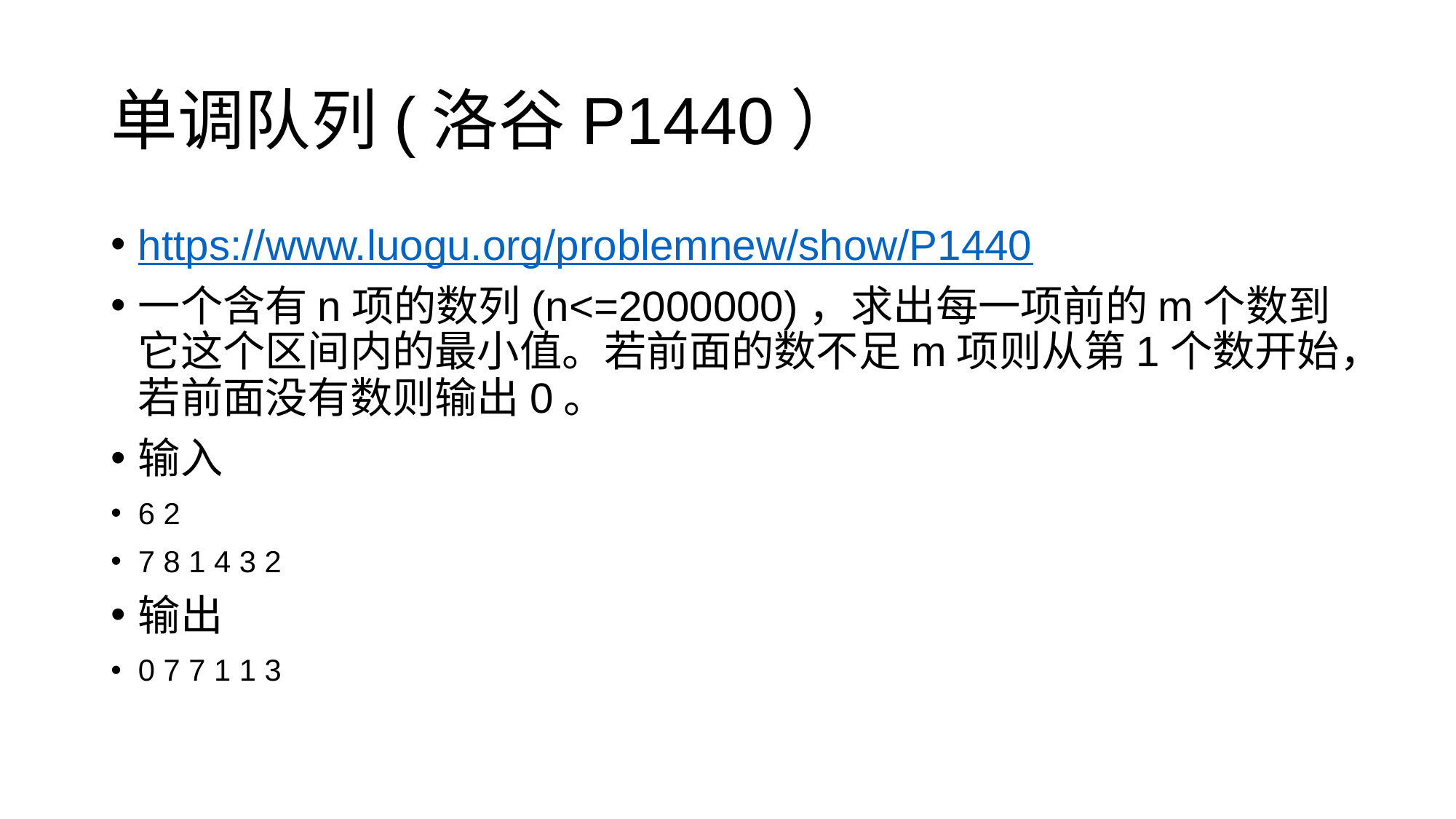

# 单调队列(洛谷P1440）
https://www.luogu.org/problemnew/show/P1440
一个含有n项的数列(n<=2000000)，求出每一项前的m个数到它这个区间内的最小值。若前面的数不足m项则从第1个数开始，若前面没有数则输出0。
输入
6 2
7 8 1 4 3 2
输出
0 7 7 1 1 3